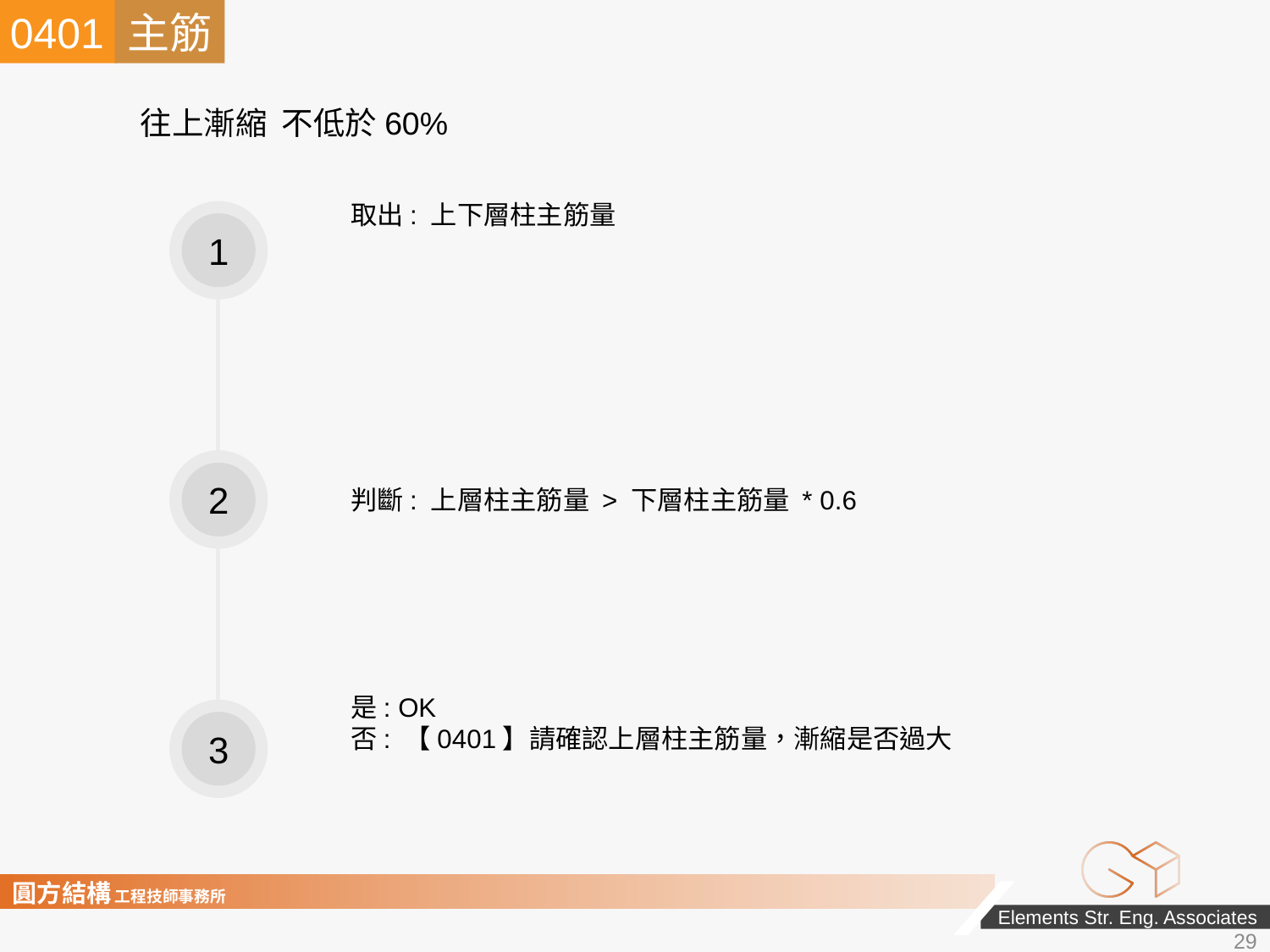

0401
主筋
往上漸縮  不低於60%
取出: 上下層柱主筋量
1

2

判斷: 上層柱主筋量 > 下層柱主筋量 * 0.6
是: OK
否: 【0401】請確認上層柱主筋量，漸縮是否過大
3

29